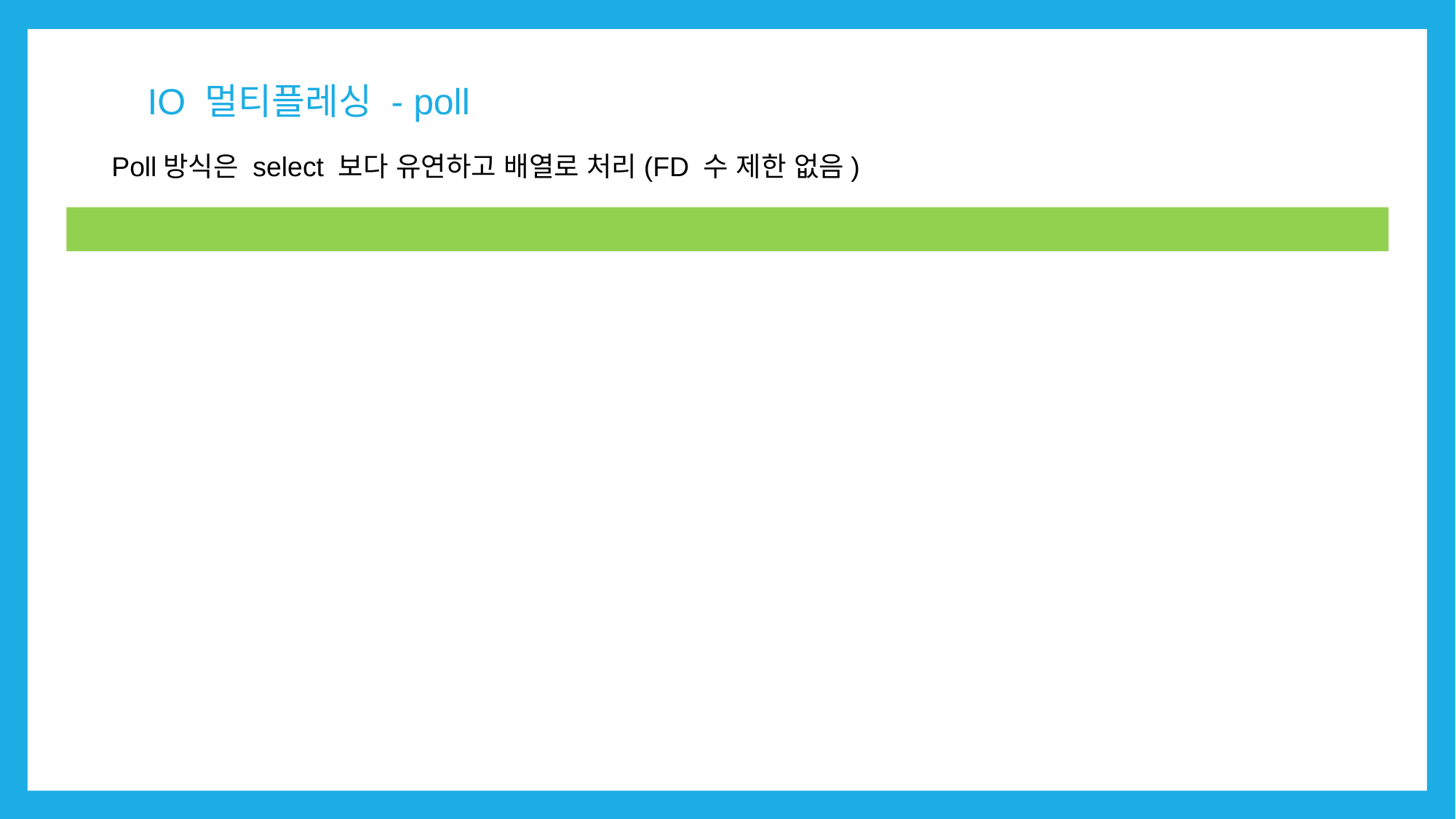

# IO 멀티플레싱 - poll
Poll방식은 select 보다 유연하고 배열로 처리(FD 수 제한 없음)